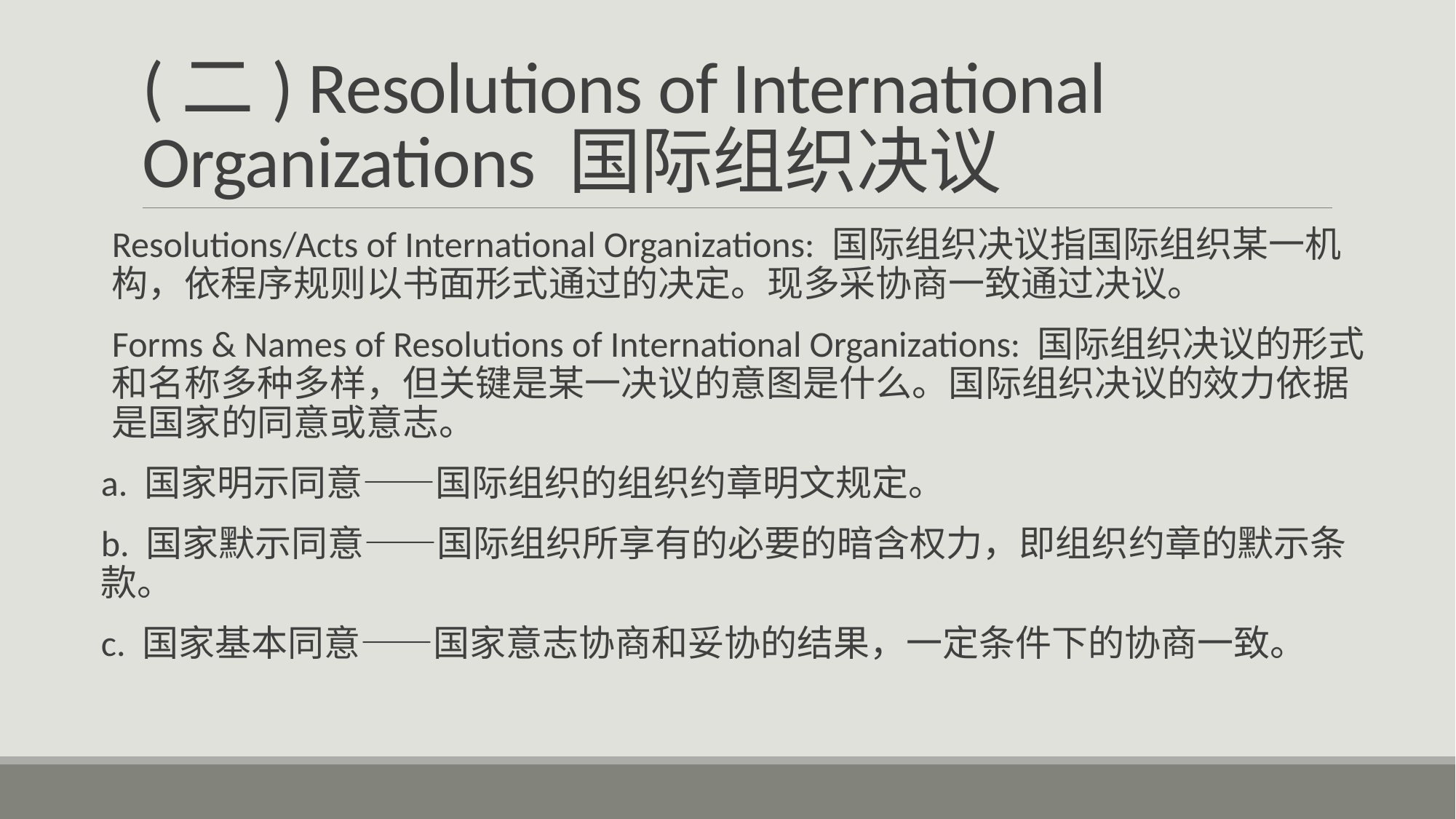

# (二) Resolutions of International Organizations 国际组织决议
Resolutions/Acts of International Organizations: 国际组织决议指国际组织某一机构，依程序规则以书面形式通过的决定。现多采协商一致通过决议。
Forms & Names of Resolutions of International Organizations: 国际组织决议的形式和名称多种多样，但关键是某一决议的意图是什么。国际组织决议的效力依据是国家的同意或意志。
a. 国家明示同意——国际组织的组织约章明文规定。
b. 国家默示同意——国际组织所享有的必要的暗含权力，即组织约章的默示条款。
c. 国家基本同意——国家意志协商和妥协的结果，一定条件下的协商一致。